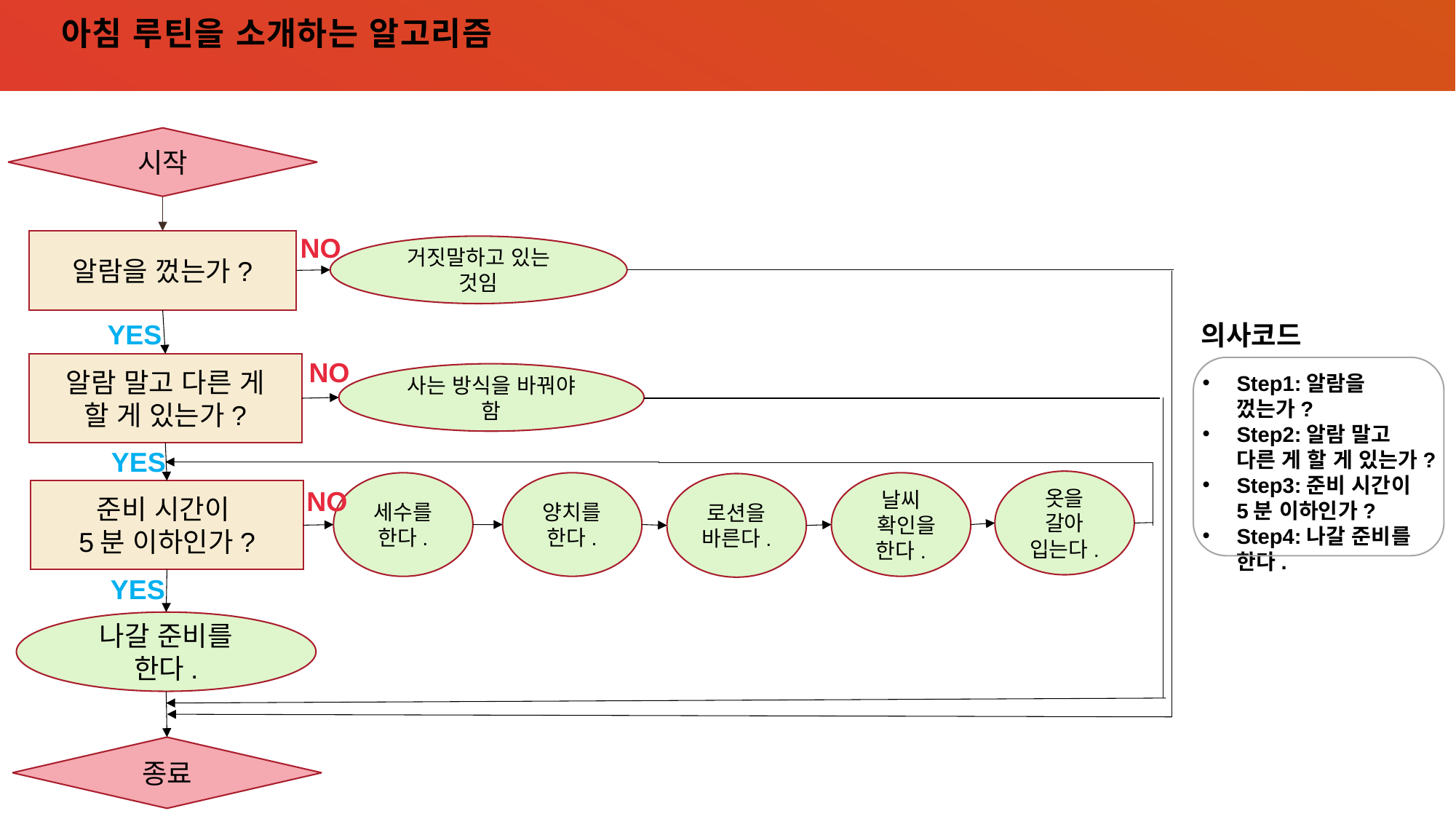

# 아침 루틴을 소개하는 알고리즘

시작
NO
알람을 껐는가?
거짓말하고 있는 것임
YES
의사코드
NO
알람 말고 다른 게
할 게 있는가?

사는 방식을 바꿔야 함
Step1:알람을 껐는가?
Step2:알람 말고 다른 게 할 게 있는가?
Step3:준비 시간이 5분 이하인가?
Step4:나갈 준비를 한다.
YES
옷을
갈아
입는다.
양치를
한다.
날씨
 확인을 한다.
세수를
한다.
로션을
바른다.
NO
준비 시간이
5분 이하인가?
YES
나갈 준비를 한다.
종료